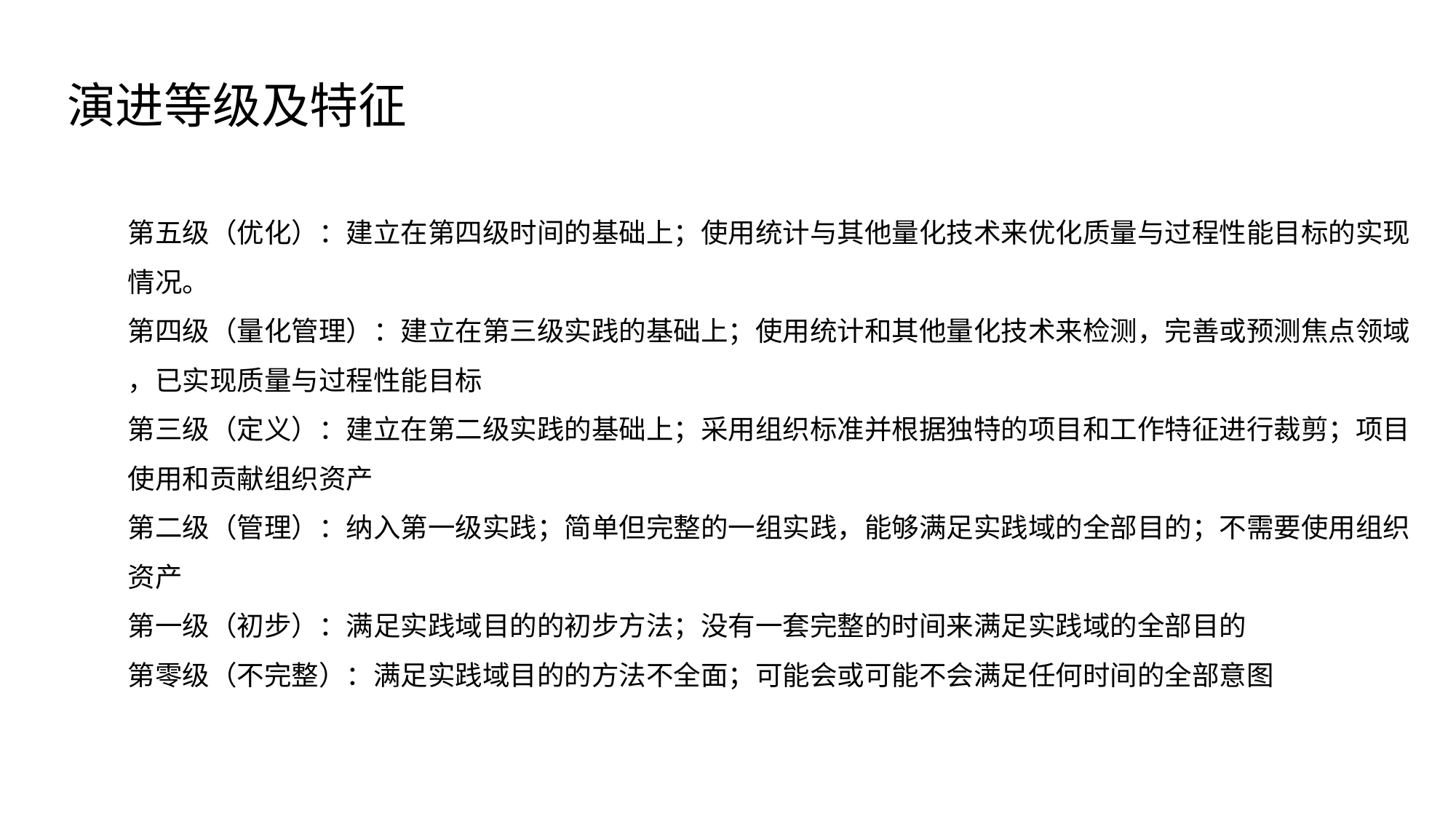

演进等级及特征
第五级（优化）：建立在第四级时间的基础上；使用统计与其他量化技术来优化质量与过程性能目标的实现
情况。
第四级（量化管理）：建立在第三级实践的基础上；使用统计和其他量化技术来检测，完善或预测焦点领域
，已实现质量与过程性能目标
第三级（定义）：建立在第二级实践的基础上；采用组织标准并根据独特的项目和工作特征进行裁剪；项目
使用和贡献组织资产
第二级（管理）：纳入第一级实践；简单但完整的一组实践，能够满足实践域的全部目的；不需要使用组织
资产
第一级（初步）：满足实践域目的的初步方法；没有一套完整的时间来满足实践域的全部目的
第零级（不完整）：满足实践域目的的方法不全面；可能会或可能不会满足任何时间的全部意图